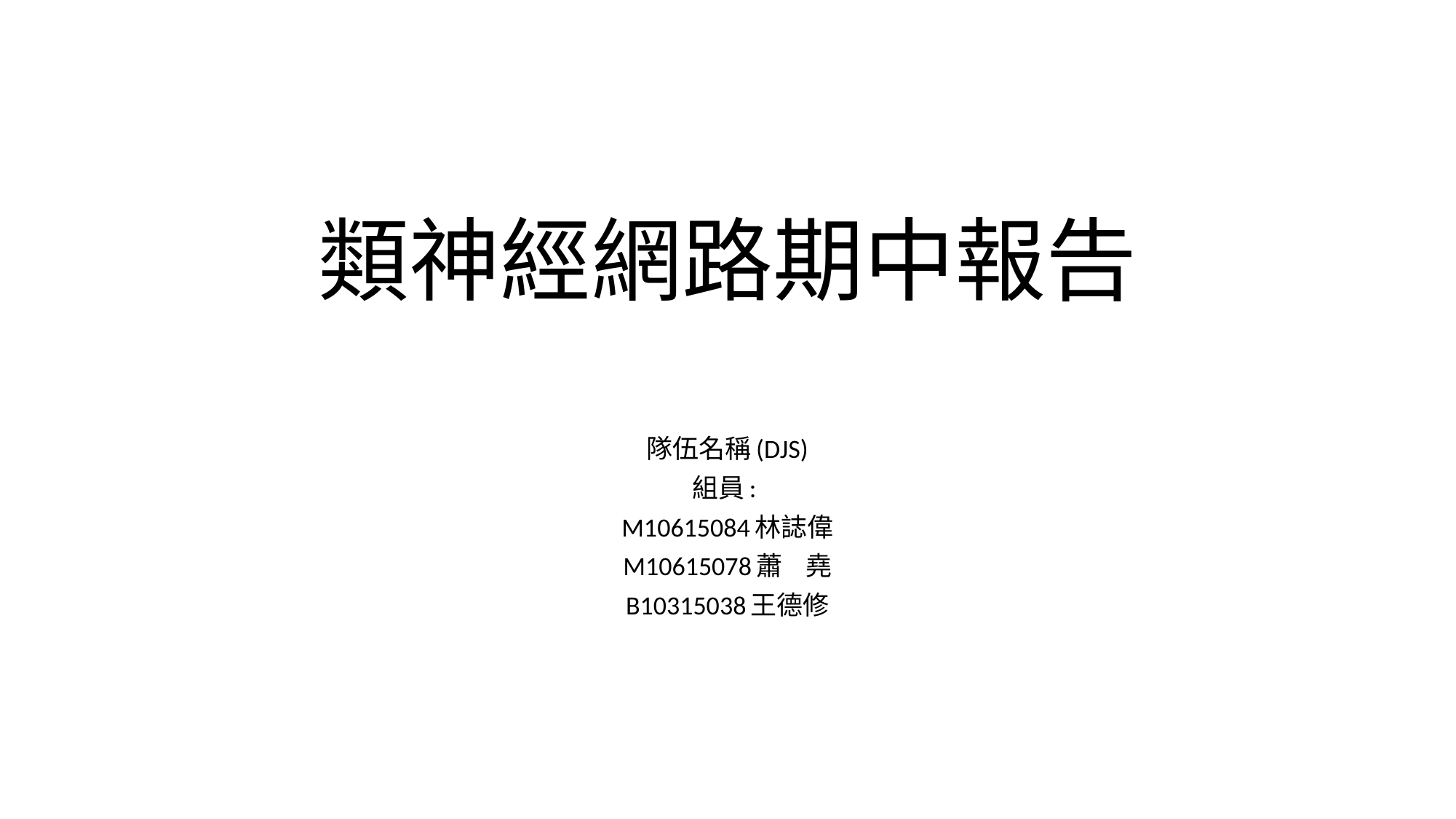

# 類神經網路期中報告
隊伍名稱(DJS)
組員:
M10615084林誌偉
M10615078蕭    堯
B10315038王德修